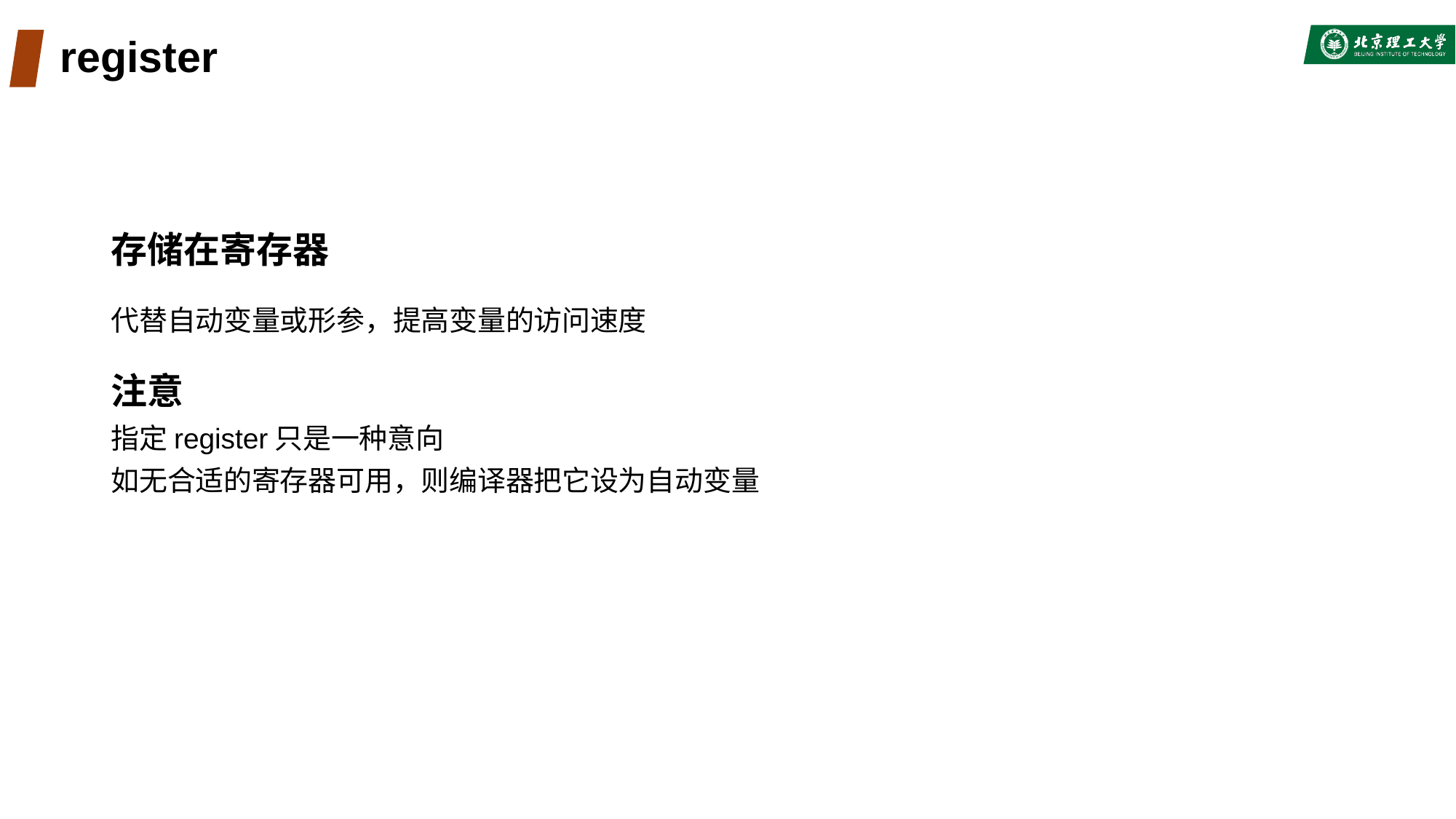

# register
存储在寄存器
代替自动变量或形参，提高变量的访问速度
注意
指定register只是一种意向
如无合适的寄存器可用，则编译器把它设为自动变量